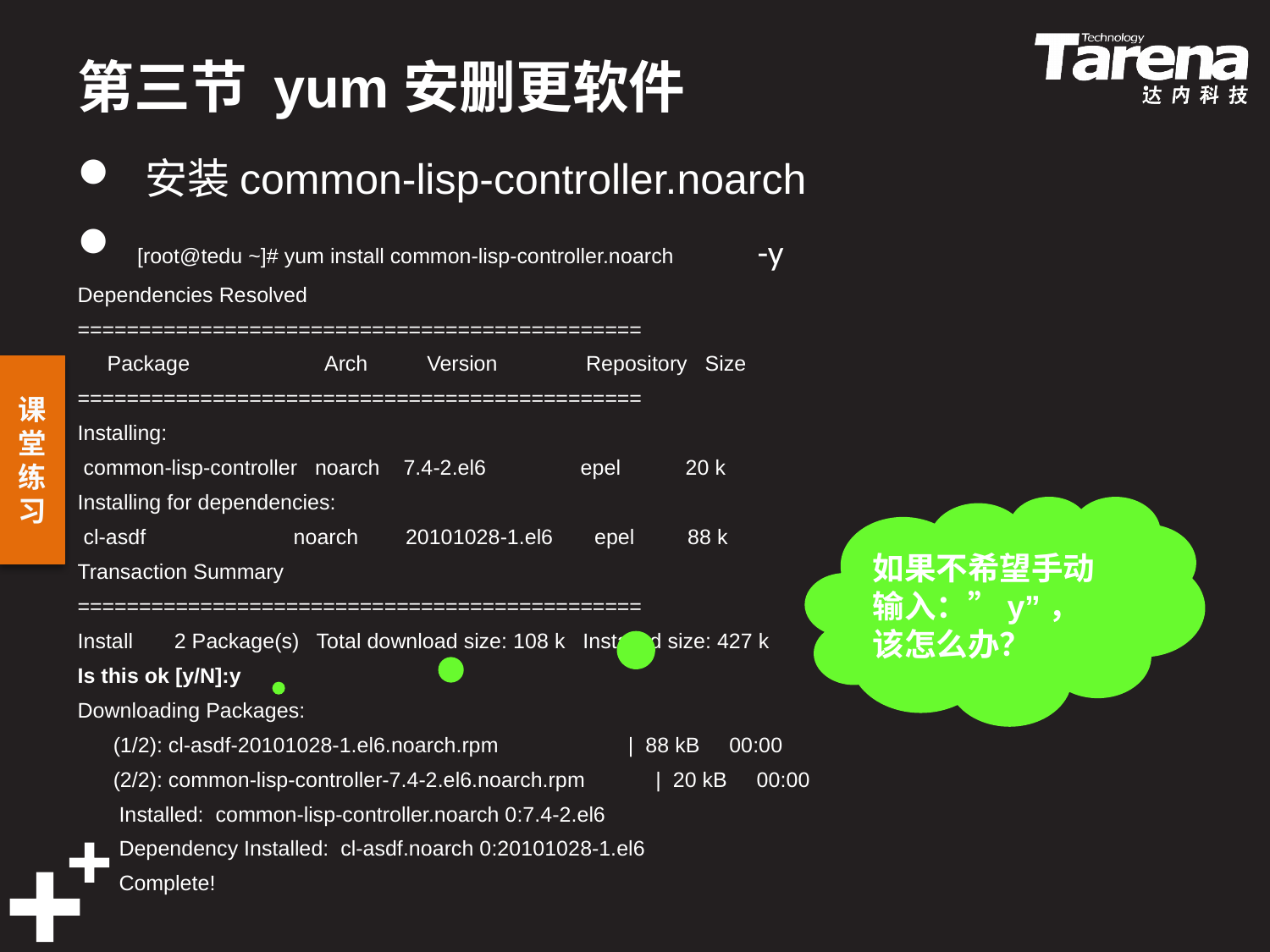

# 第三节 yum安删更软件
 安装common-lisp-controller.noarch
 [root@tedu ~]# yum install common-lisp-controller.noarch
Dependencies Resolved
==============================================
     Package                       Arch          Version               Repository   Size
==============================================
Installing:
 common-lisp-controller   noarch    7.4-2.el6                epel           20 k
Installing for dependencies:
 cl-asdf                         noarch        20101028-1.el6       epel         88 k
Transaction Summary
==============================================
Install       2 Package(s)   Total download size: 108 k   Installed size: 427 k
Is this ok [y/N]:y
Downloading Packages:
      (1/2): cl-asdf-20101028-1.el6.noarch.rpm                      |  88 kB     00:00
      (2/2): common-lisp-controller-7.4-2.el6.noarch.rpm            |  20 kB     00:00
       Installed:  common-lisp-controller.noarch 0:7.4-2.el6
       Dependency Installed:  cl-asdf.noarch 0:20101028-1.el6
       Complete!
-y
如果不希望手动输入：”y”，该怎么办？